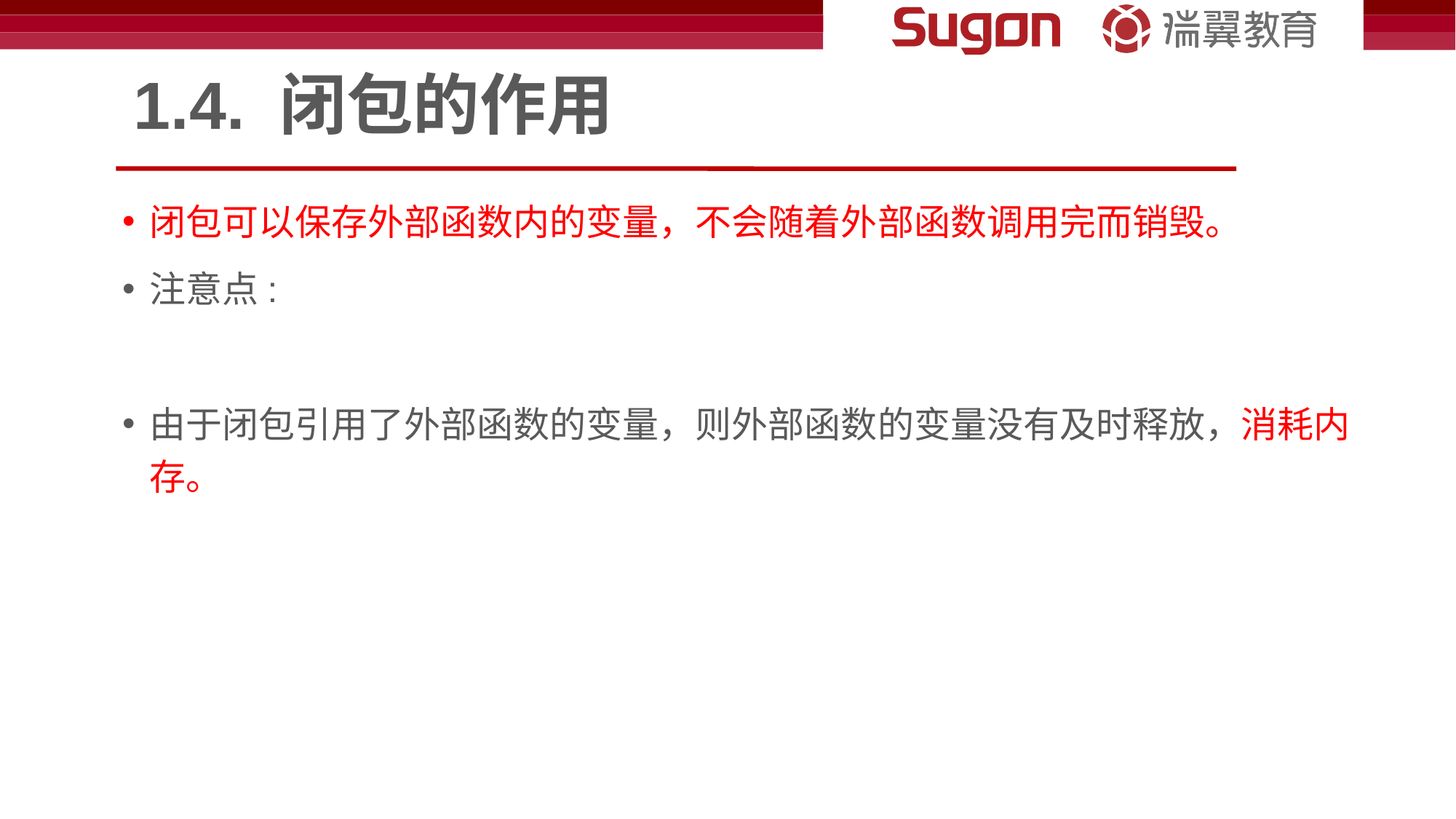

# 1.4. 闭包的作用
闭包可以保存外部函数内的变量，不会随着外部函数调用完而销毁。
注意点:

由于闭包引用了外部函数的变量，则外部函数的变量没有及时释放，消耗内存。